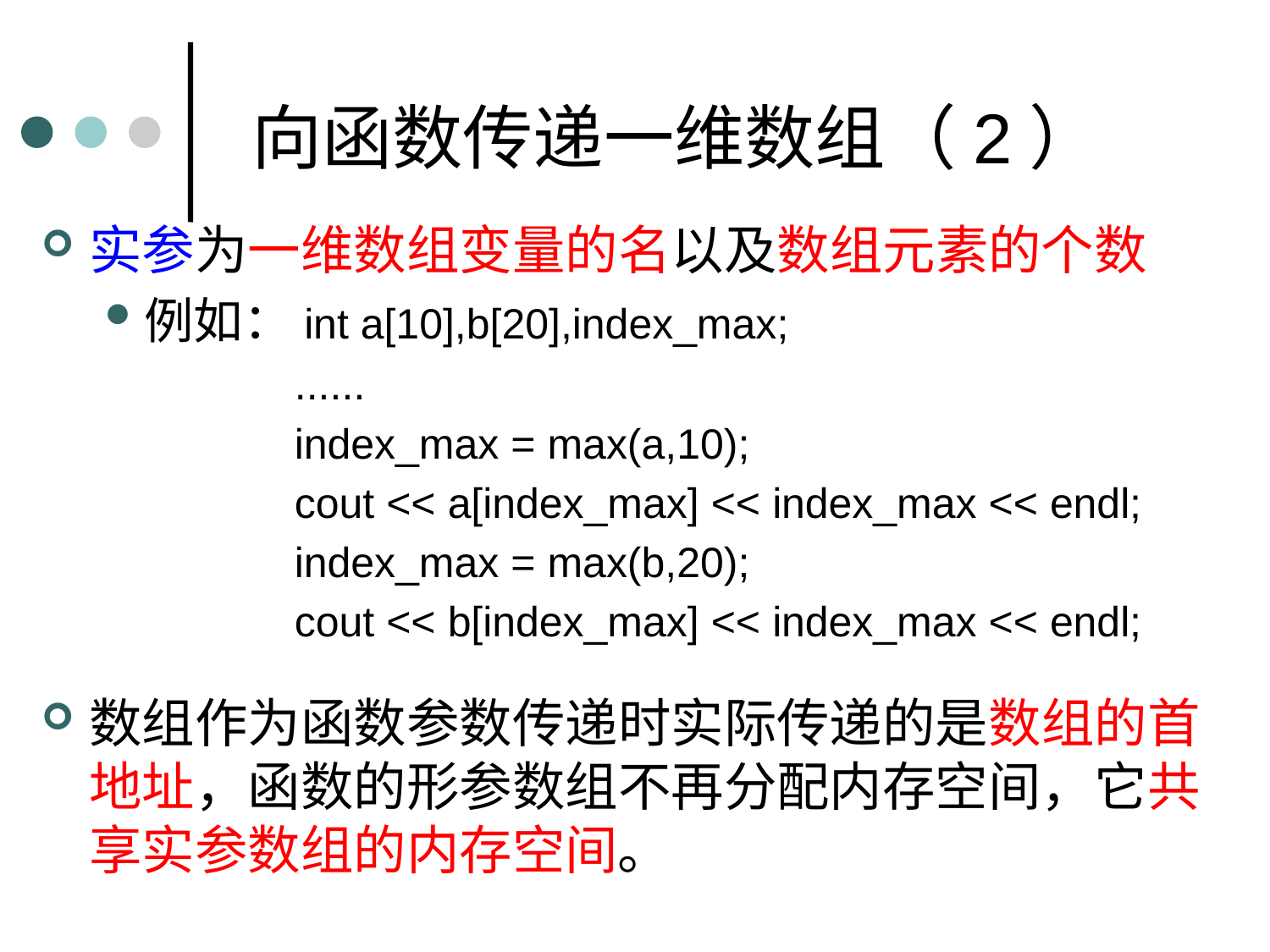

向函数传递一维数组（2）
实参为一维数组变量的名以及数组元素的个数
例如：int a[10],b[20],index_max;
                ......
                index_max = max(a,10);
                cout << a[index_max] << index_max << endl;
                index_max = max(b,20);
                cout << b[index_max] << index_max << endl;
数组作为函数参数传递时实际传递的是数组的首地址，函数的形参数组不再分配内存空间，它共享实参数组的内存空间。